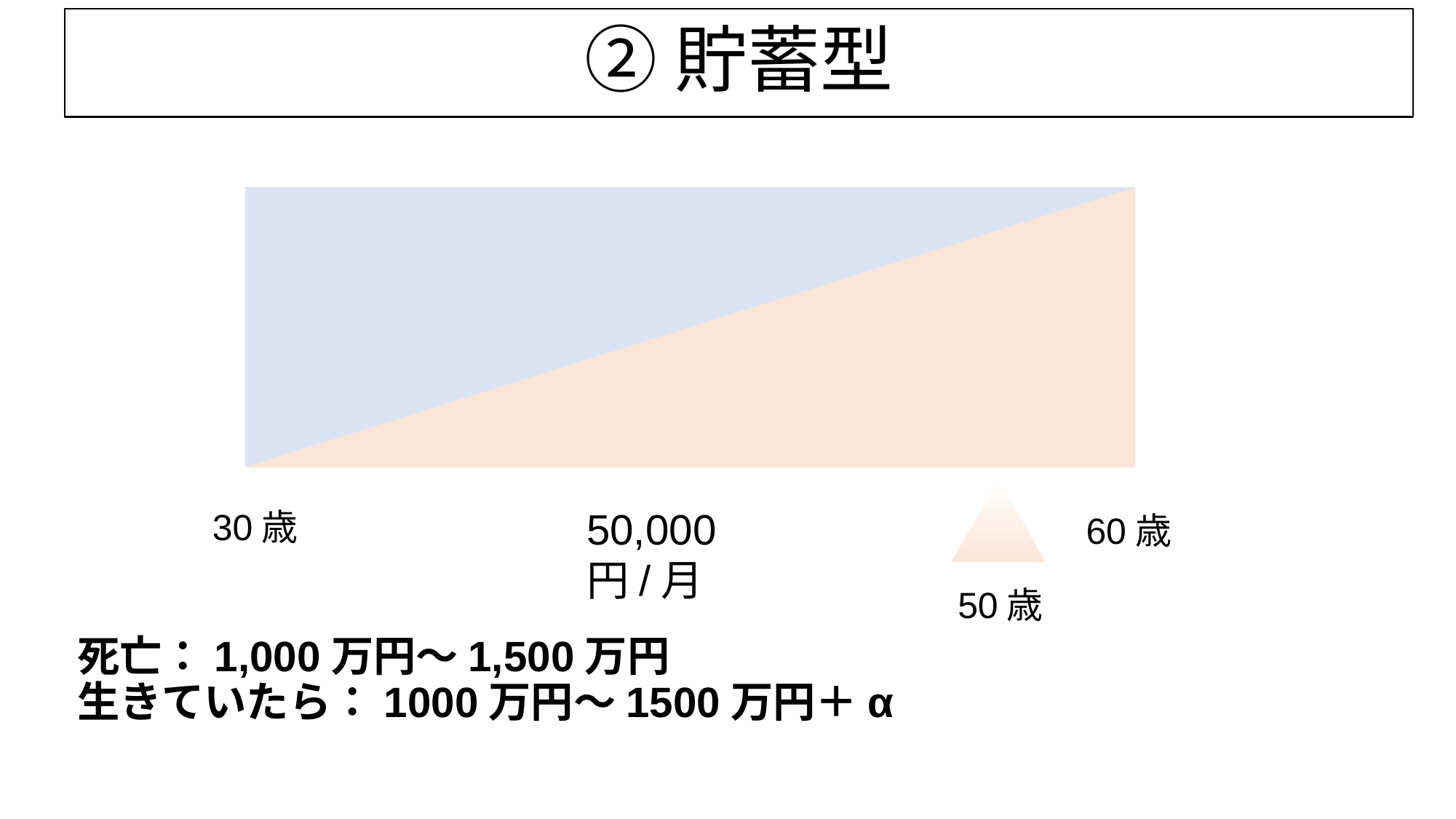

②貯蓄型

50,000円/月
30歳
60歳
50歳
死亡：1,000万円～1,500万円
生きていたら：1000万円～1500万円＋α